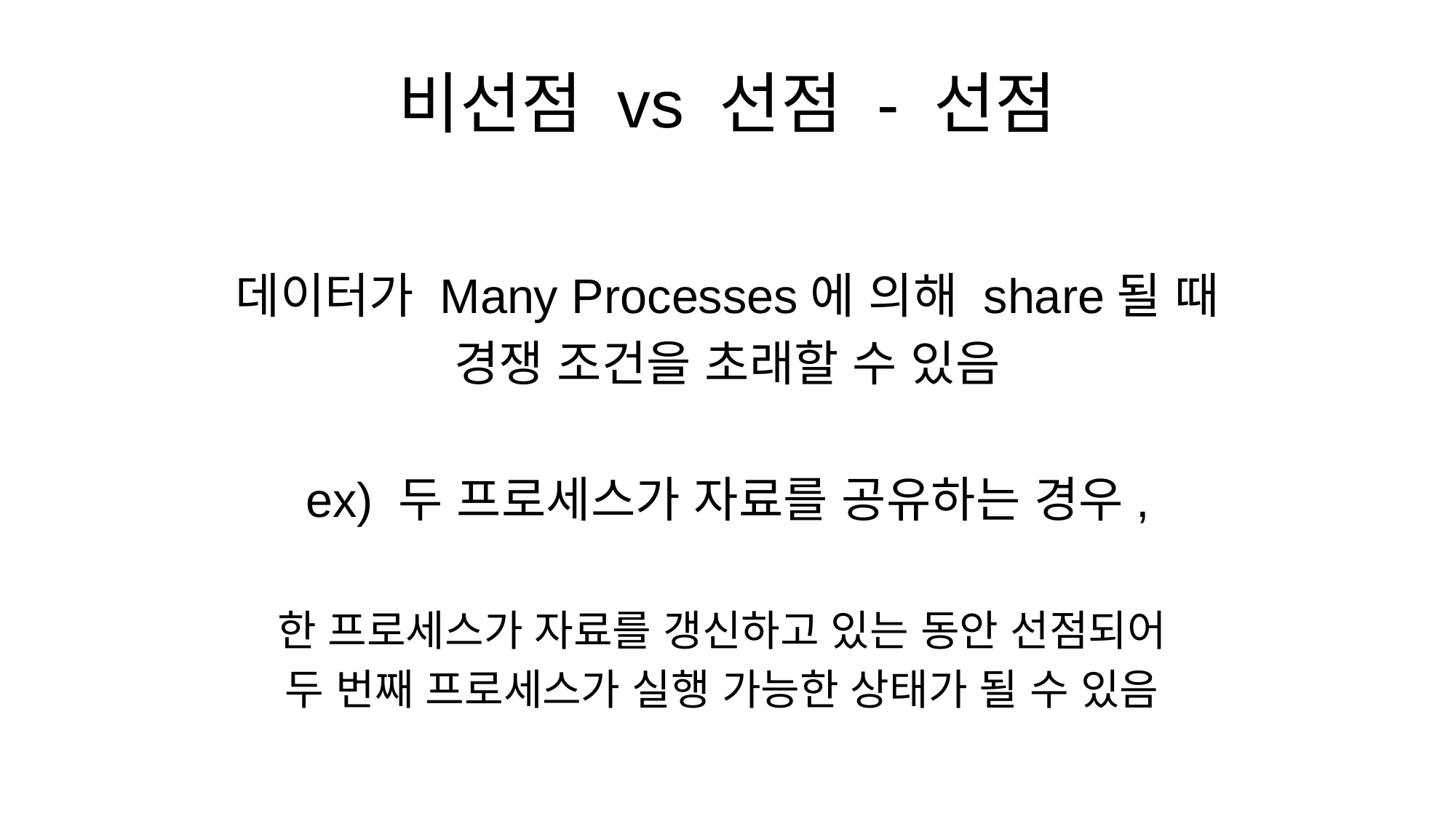

# 비선점 vs 선점 - 선점

데이터가 Many Processes에 의해 share될 때
경쟁 조건을 초래할 수 있음

ex) 두 프로세스가 자료를 공유하는 경우,

한 프로세스가 자료를 갱신하고 있는 동안 선점되어
두 번째 프로세스가 실행 가능한 상태가 될 수 있음